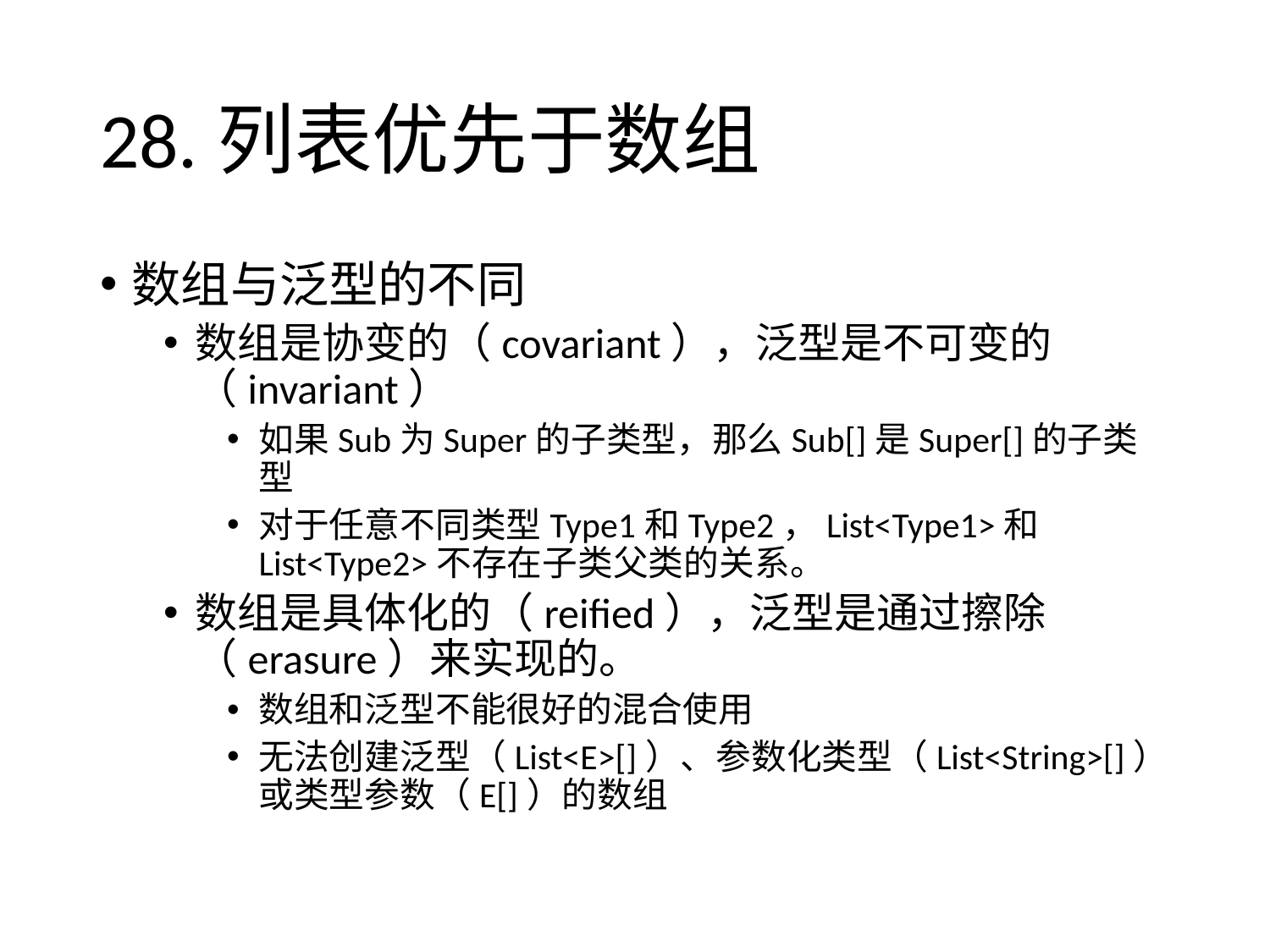

# 28.列表优先于数组
数组与泛型的不同
数组是协变的（covariant），泛型是不可变的（invariant）
如果Sub为Super的子类型，那么Sub[]是Super[]的子类型
对于任意不同类型Type1和Type2，List<Type1>和List<Type2>不存在子类父类的关系。
数组是具体化的（reified），泛型是通过擦除（erasure）来实现的。
数组和泛型不能很好的混合使用
无法创建泛型（List<E>[]）、参数化类型（List<String>[]）或类型参数（E[]）的数组